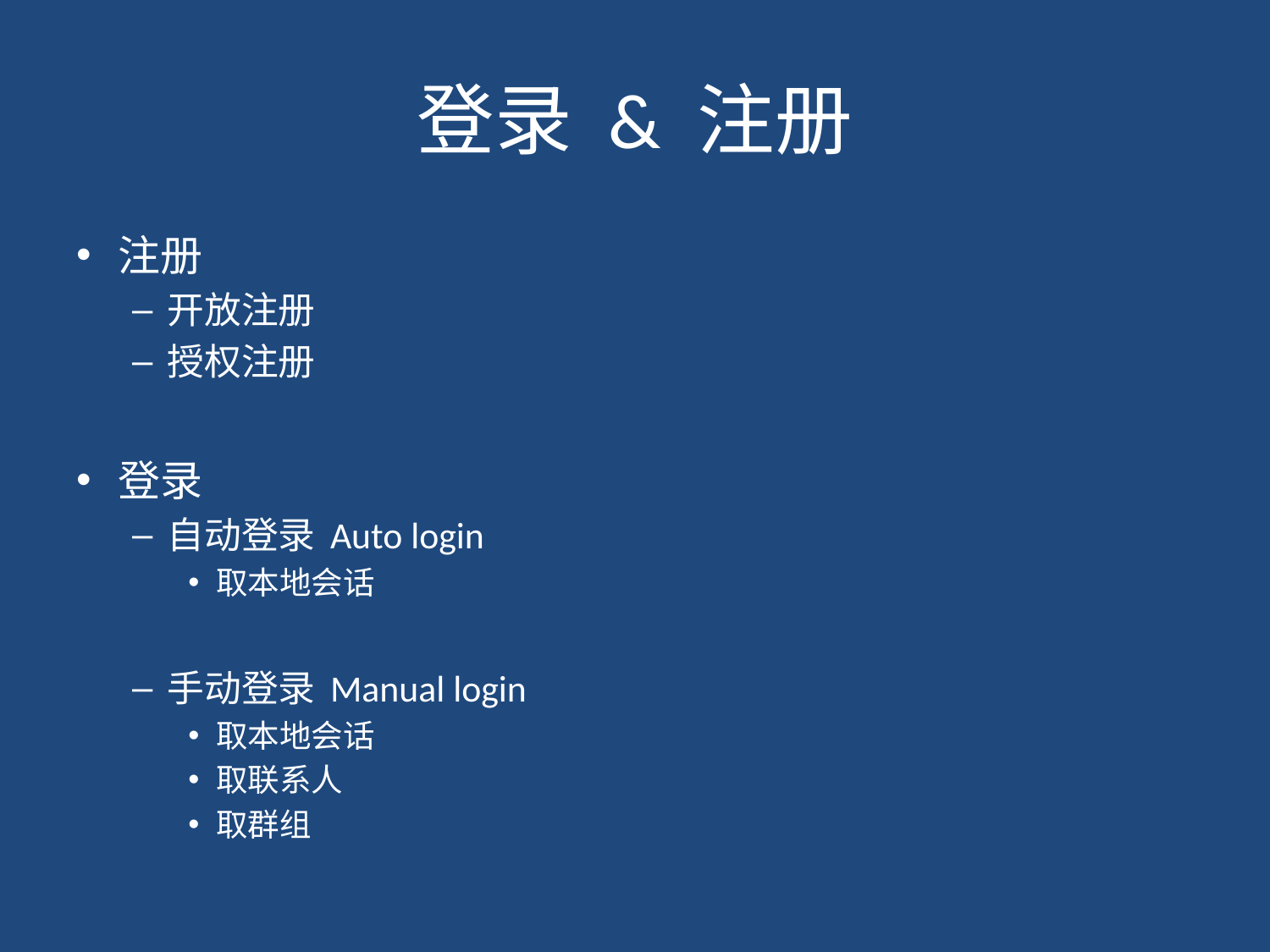

# 登录 & 注册
注册
开放注册
授权注册

登录
自动登录 Auto login
取本地会话

手动登录 Manual login
取本地会话
取联系人
取群组